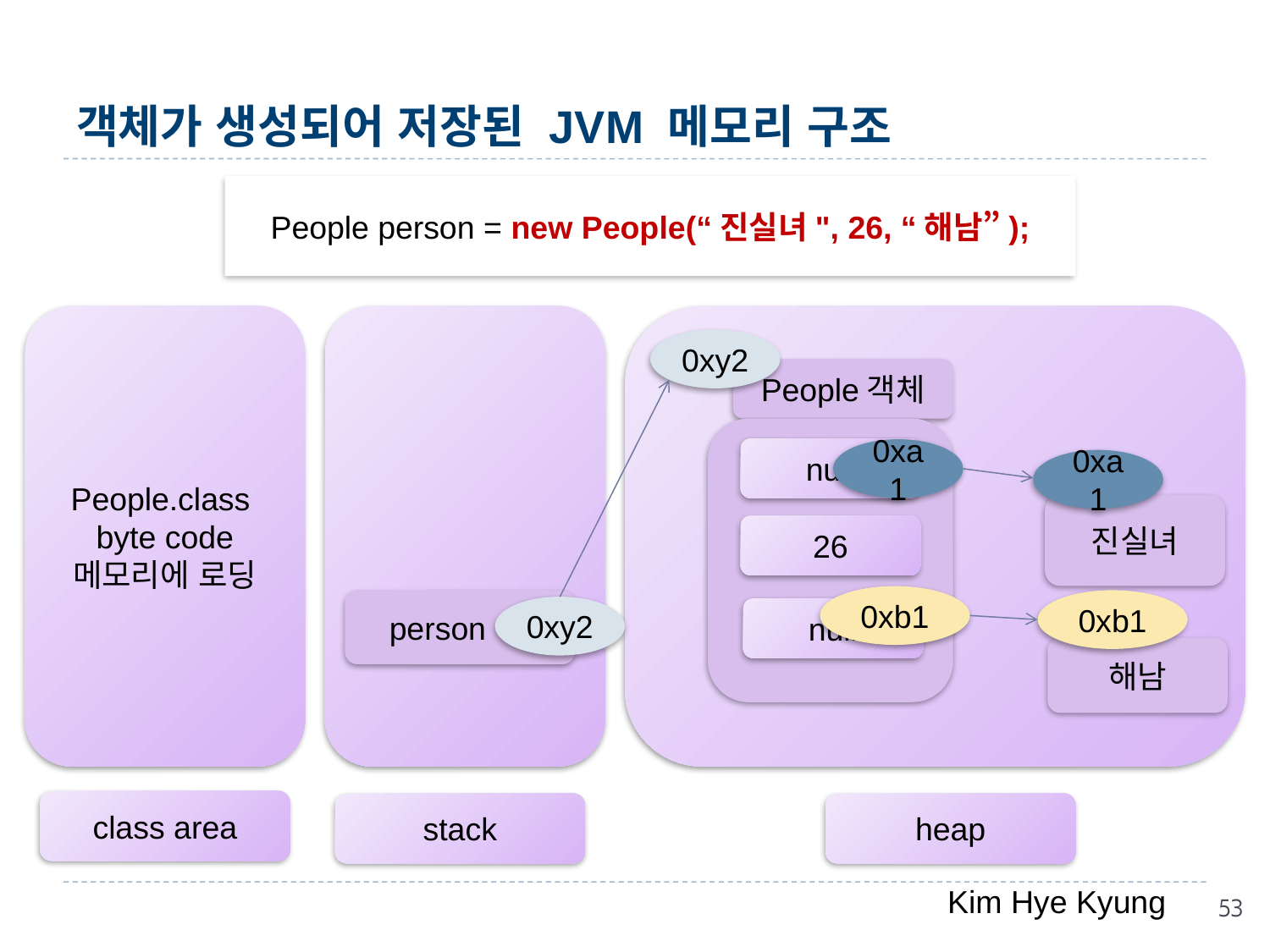

# 객체가 생성되어 저장된 JVM 메모리 구조
People person = new People(“진실녀", 26, “해남”);
People.class
byte code 메모리에 로딩

0xy2
People객체

null
0xa1
0xa1
진실녀
26
0xb1
person
0xb1
0xy2
null
해남
class area
stack
heap
53